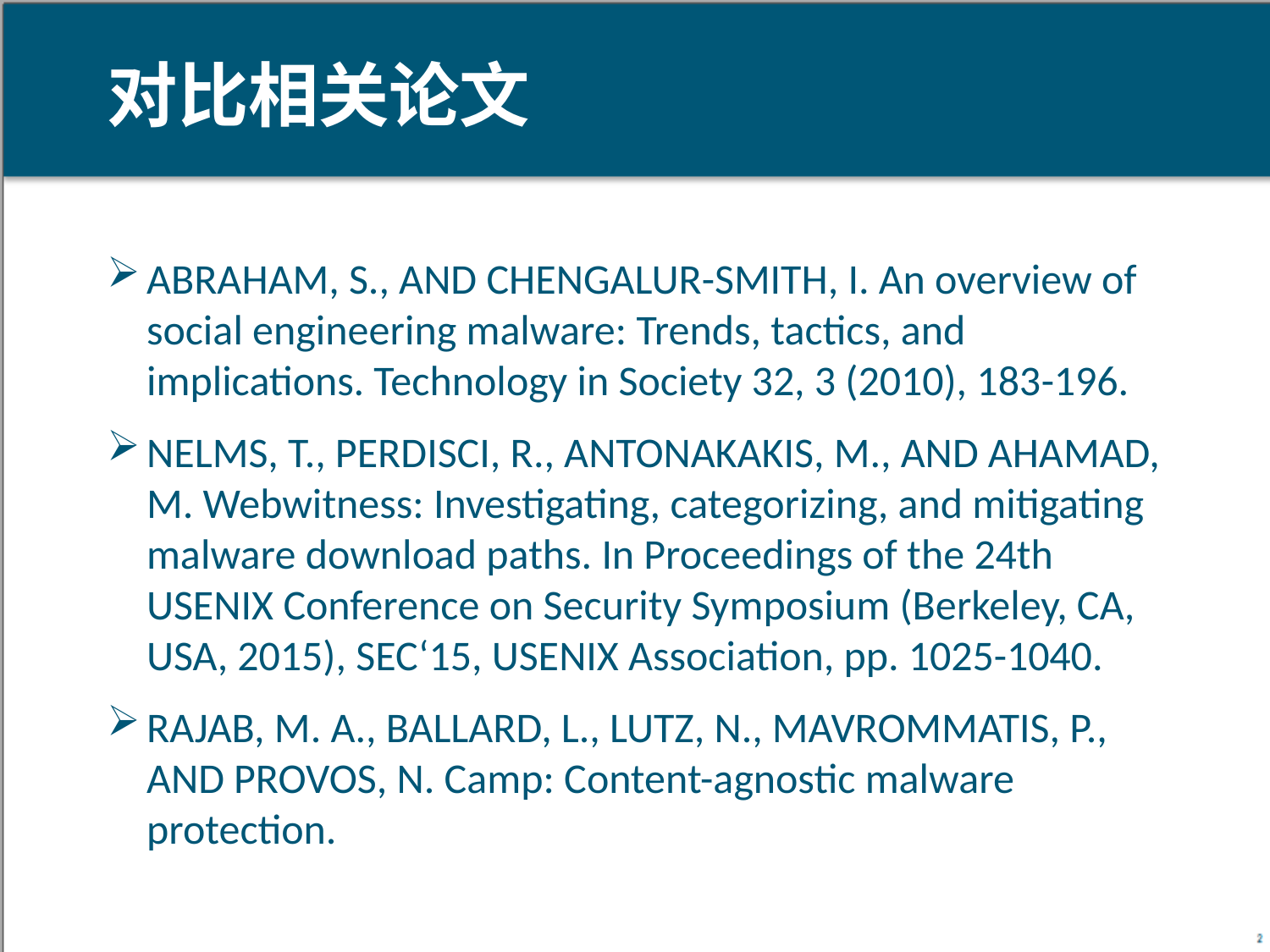

对比相关论文
ABRAHAM, S., AND CHENGALUR-SMITH, I. An overview of social engineering malware: Trends, tactics, and implications. Technology in Society 32, 3 (2010), 183-196.
NELMS, T., PERDISCI, R., ANTONAKAKIS, M., AND AHAMAD, M. Webwitness: Investigating, categorizing, and mitigating malware download paths. In Proceedings of the 24th USENIX Conference on Security Symposium (Berkeley, CA, USA, 2015), SEC‘15, USENIX Association, pp. 1025-1040.
RAJAB, M. A., BALLARD, L., LUTZ, N., MAVROMMATIS, P., AND PROVOS, N. Camp: Content-agnostic malware protection.